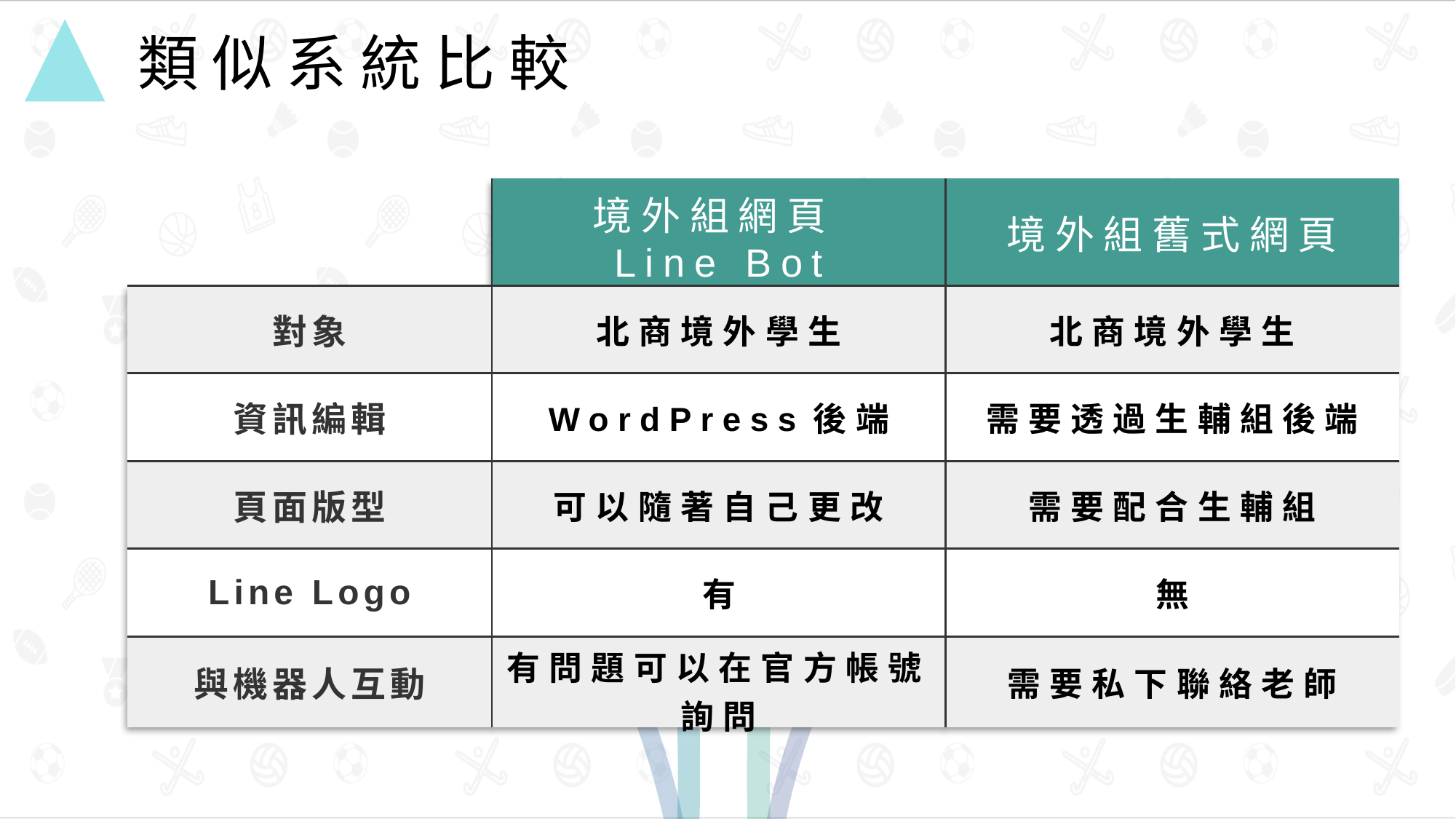

類 似 系 統 比 較
|  | 境外組網頁 Line Bot | 境外組舊式網頁 |
| --- | --- | --- |
| 對象 | 北商境外學生 | 北商境外學生 |
| 資訊編輯 | WordPress後端 | 需要透過生輔組後端 |
| 頁面版型 | 可以隨著自己更改 | 需要配合生輔組 |
| Line Logo | 有 | 無 |
| 與機器人互動 | 有問題可以在官方帳號詢問 | 需要私下聯絡老師 |